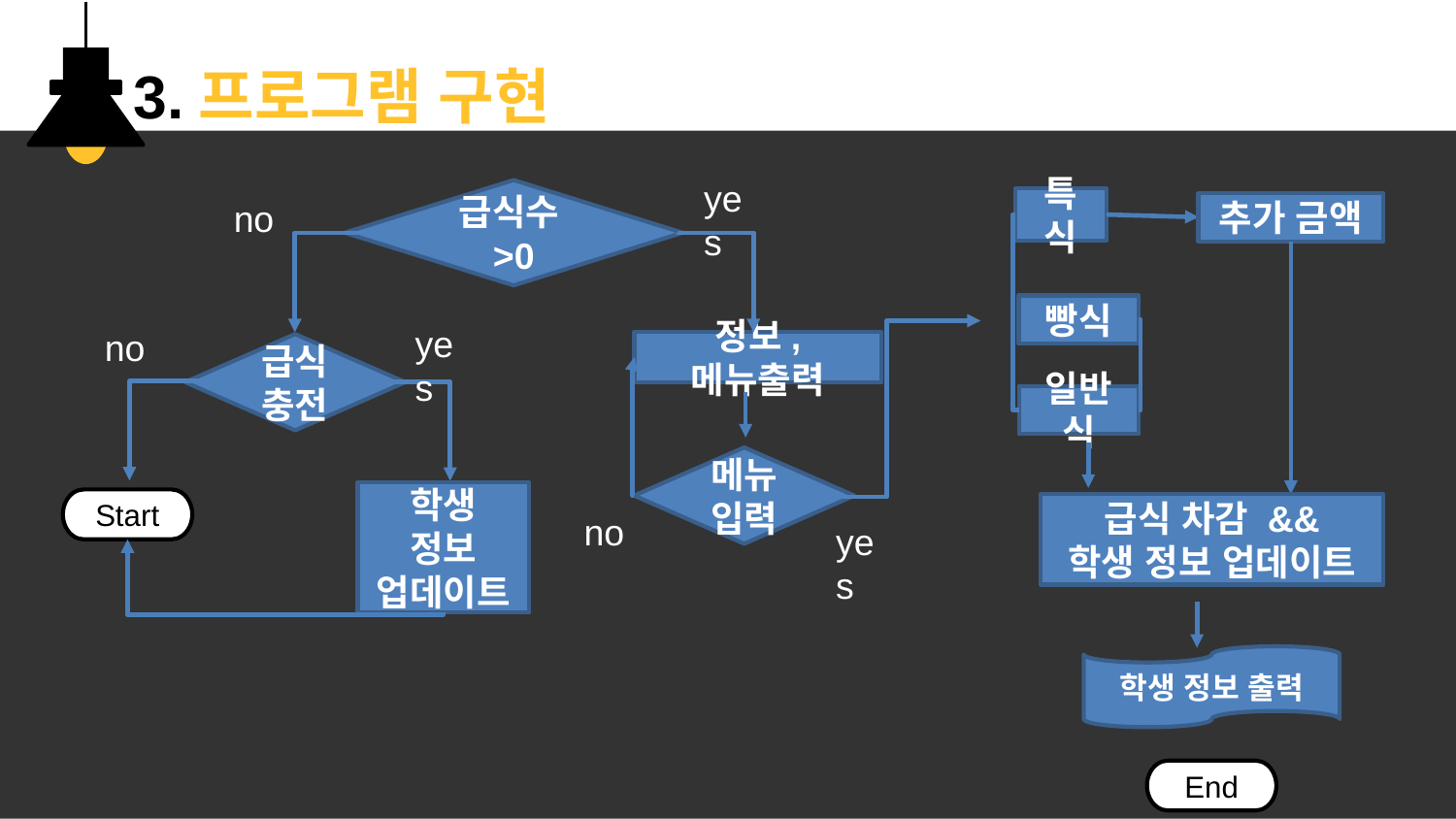

3.프로그램 구현
yes
급식수>0
특식
no
추가 금액
빵식
yes
no
정보, 메뉴출력
급식 충전
일반식
메뉴 입력
학생 정보 업데이트
Start
급식 차감 &&
학생 정보 업데이트
no
yes
학생 정보 출력
End